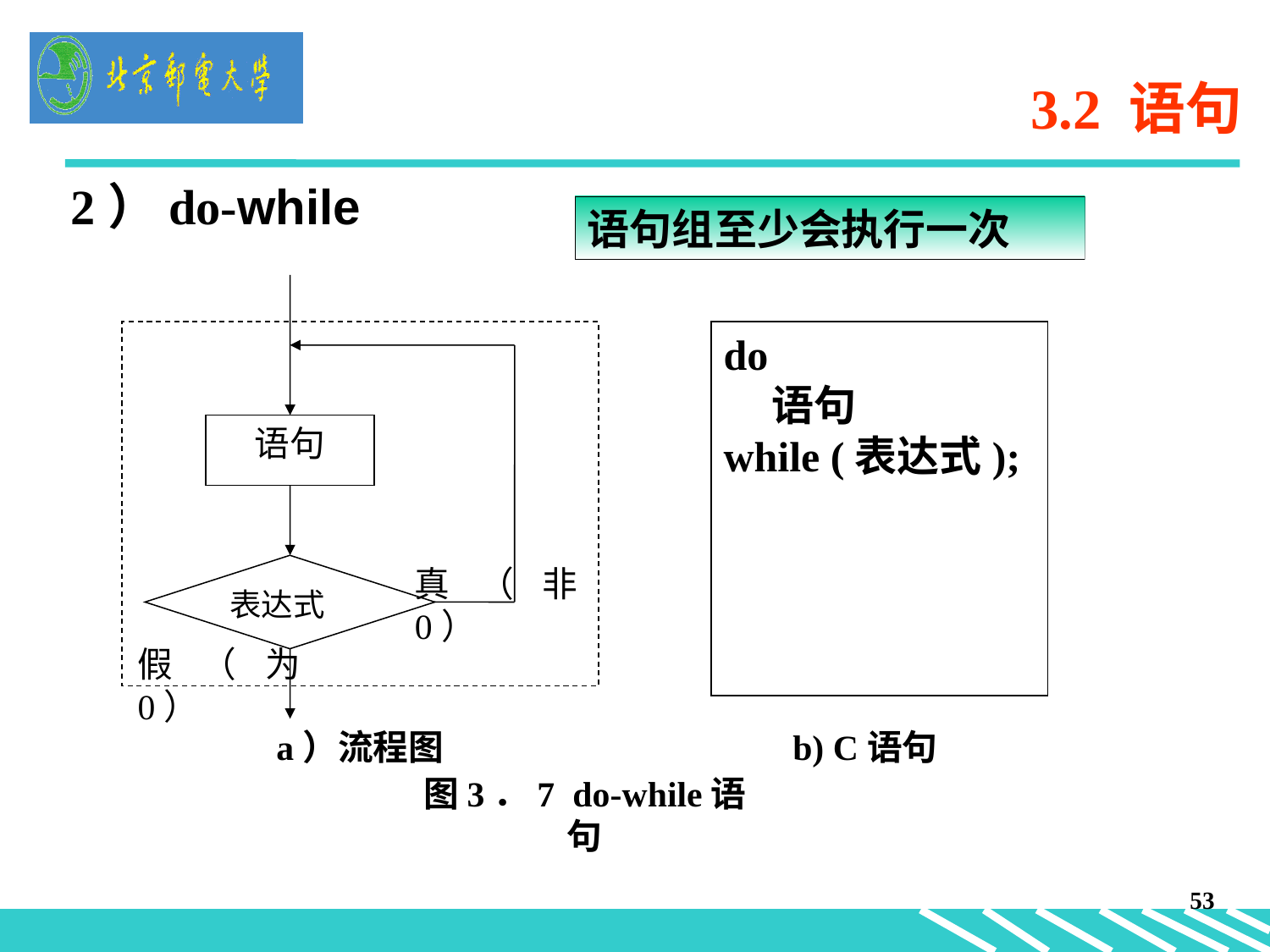

# 3.2 语句
2）do-while

语句组至少会执行一次

语句

表达式
假（为0）

真（非0）
a）流程图
do
    语句
while (表达式);

b) C语句
图3．7  do-while语句
53